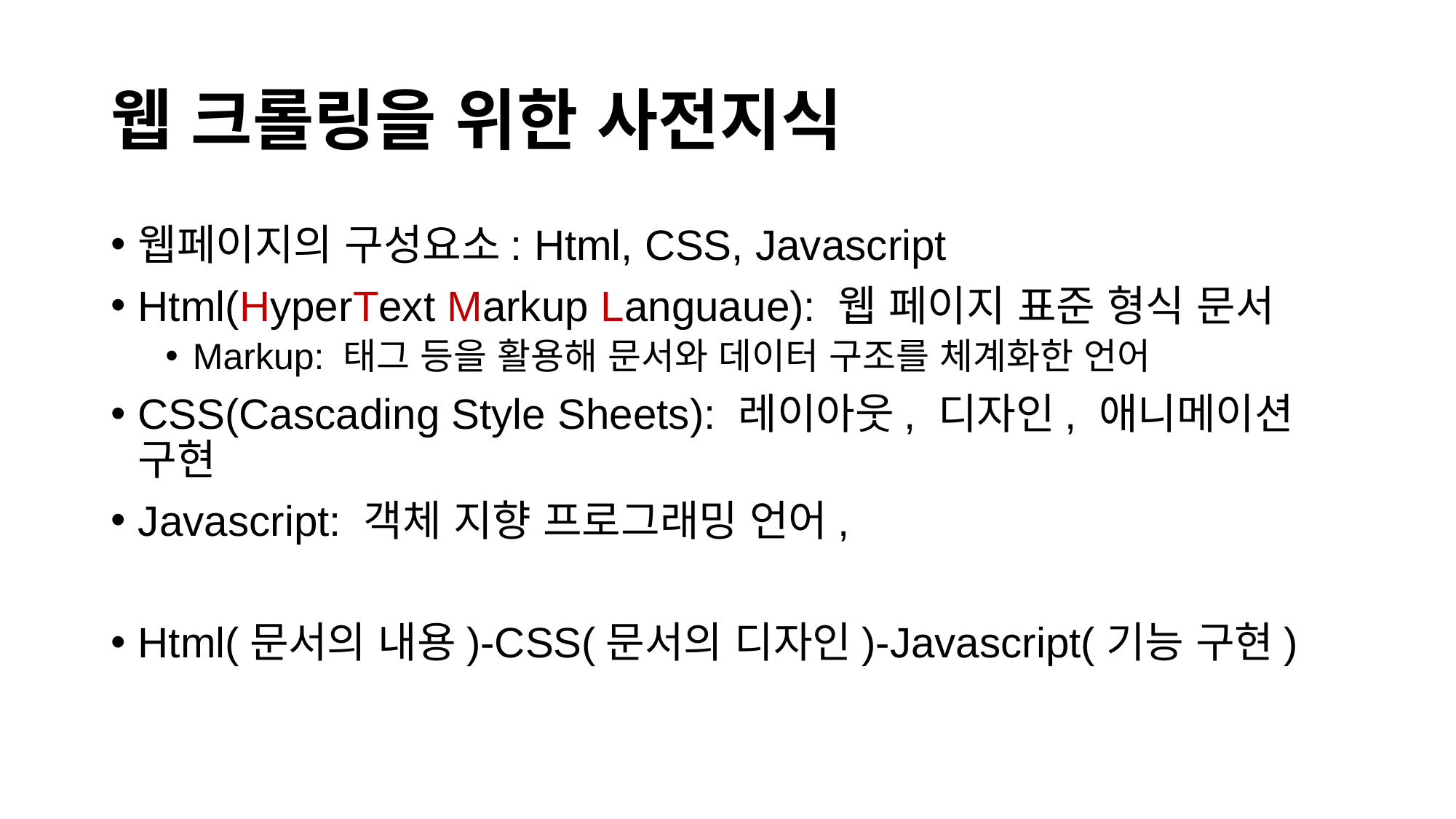

# 웹 크롤링을 위한 사전지식
웹페이지의 구성요소: Html, CSS, Javascript
Html(HyperText Markup Languaue): 웹 페이지 표준 형식 문서
Markup: 태그 등을 활용해 문서와 데이터 구조를 체계화한 언어
CSS(Cascading Style Sheets): 레이아웃, 디자인, 애니메이션 구현
Javascript: 객체 지향 프로그래밍 언어,

Html(문서의 내용)-CSS(문서의 디자인)-Javascript(기능 구현)